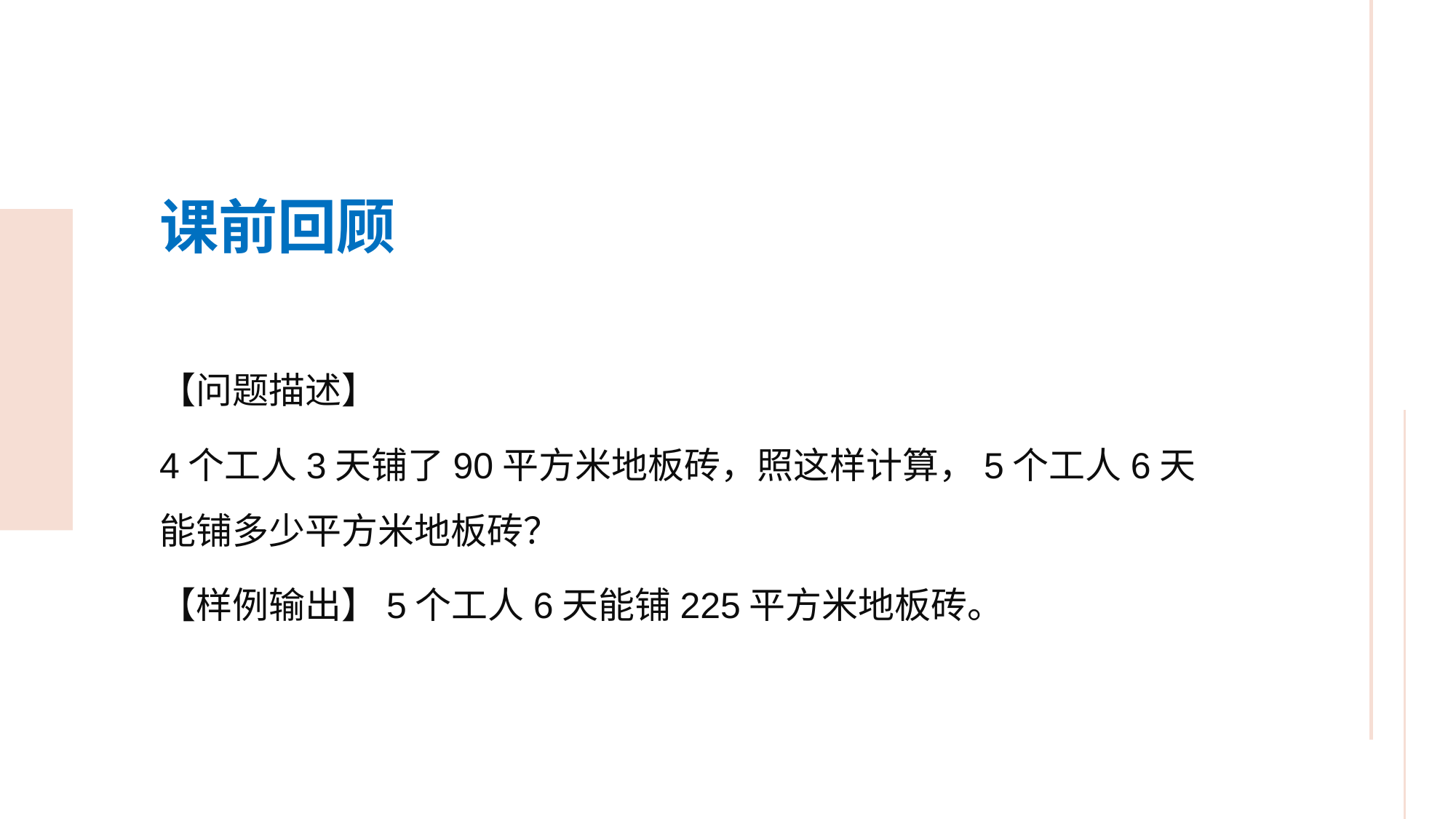

课前回顾
【问题描述】
4个工人3天铺了90平方米地板砖，照这样计算，5个工人6天能铺多少平方米地板砖？
【样例输出】5个工人6天能铺225平方米地板砖。